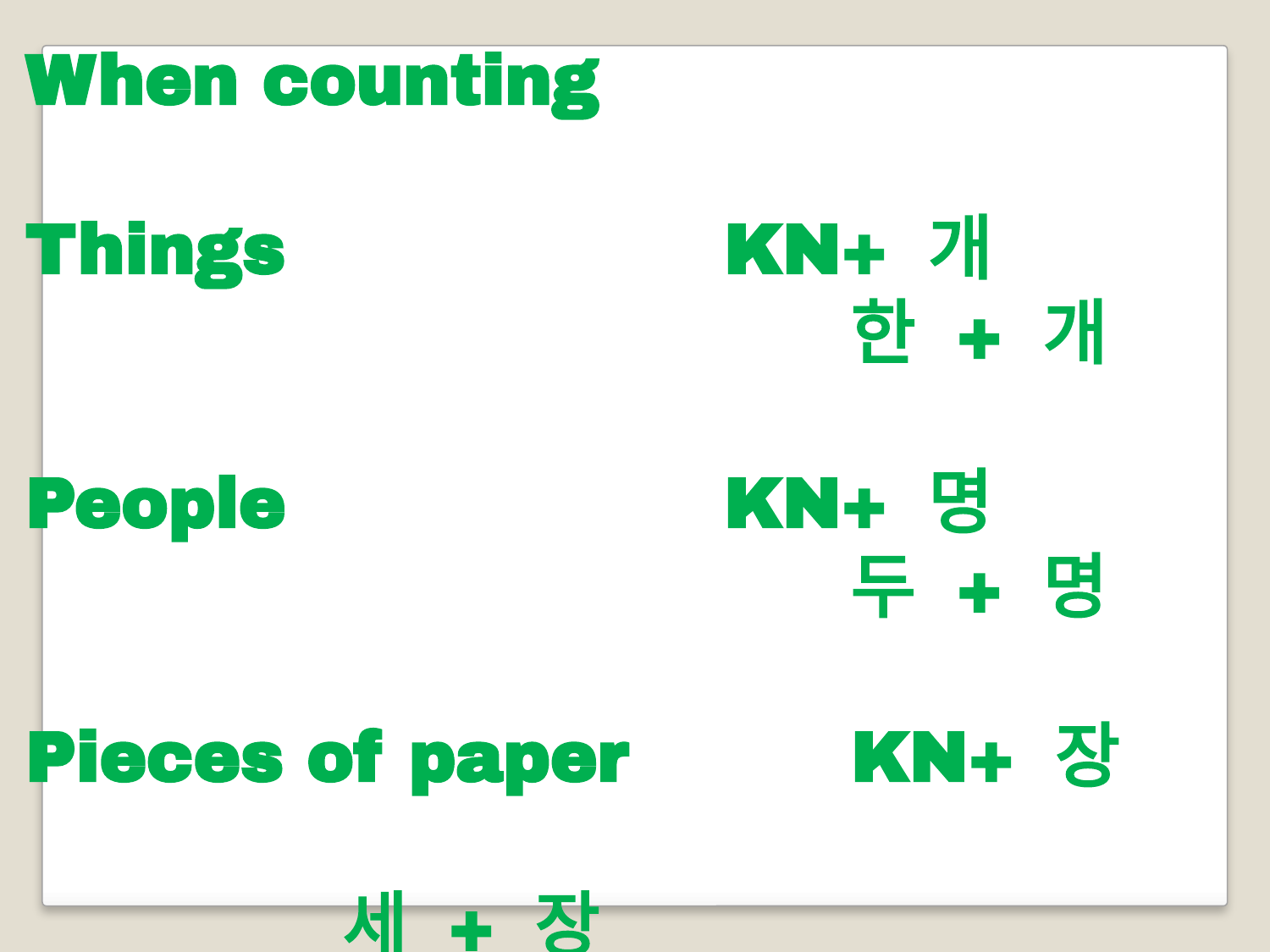

When counting

Things				KN+ 개
						한 + 개

People				KN+ 명
						두 + 명

Pieces of paper 	 	KN+ 장
									세 + 장